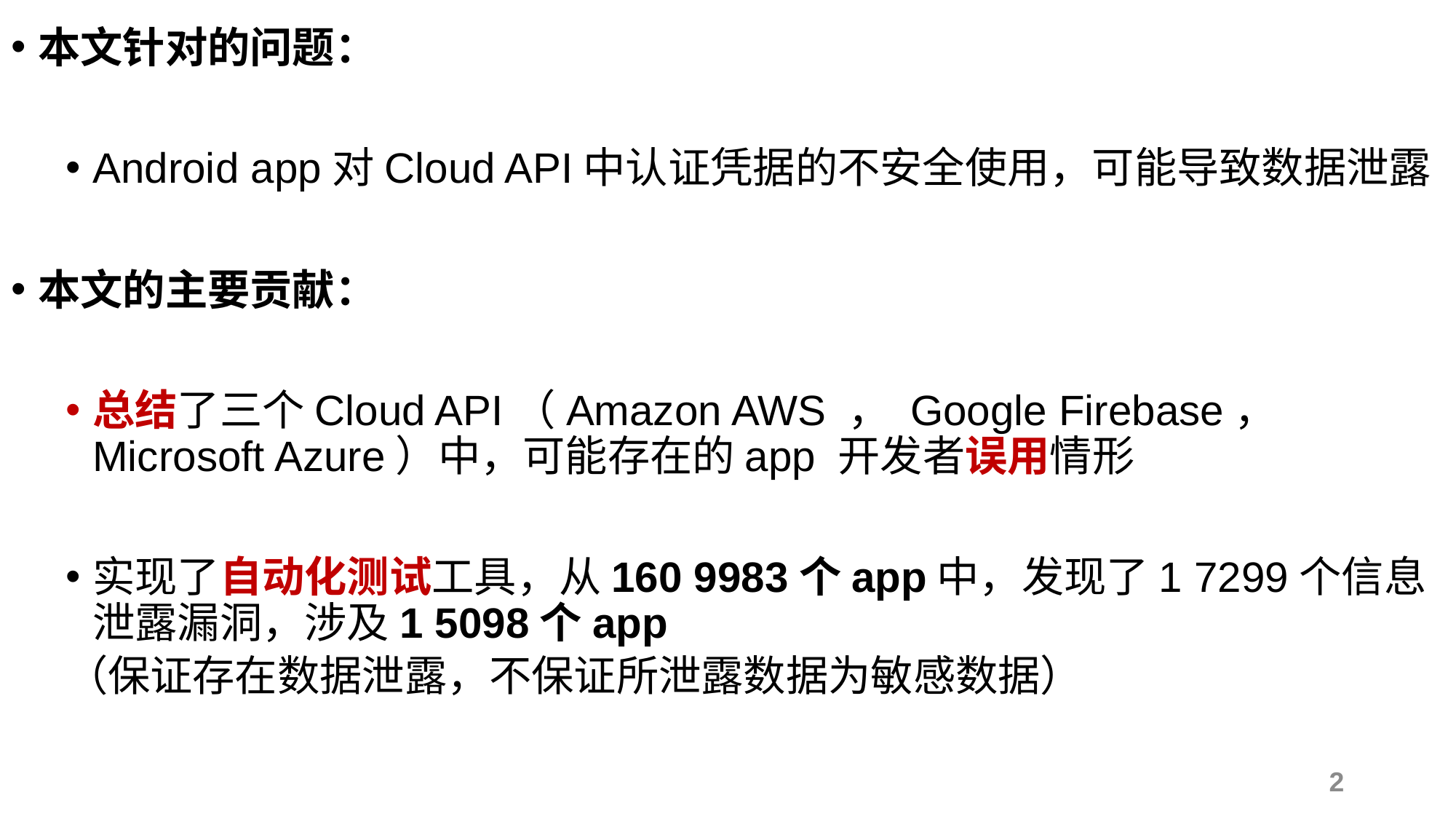

本文针对的问题：

Android app对Cloud API中认证凭据的不安全使用，可能导致数据泄露

本文的主要贡献：

总结了三个Cloud API（Amazon AWS ， Google Firebase， Microsoft Azure）中，可能存在的app 开发者误用情形

实现了自动化测试工具，从160 9983个app中，发现了1 7299个信息泄露漏洞，涉及1 5098个app
（保证存在数据泄露，不保证所泄露数据为敏感数据）

2